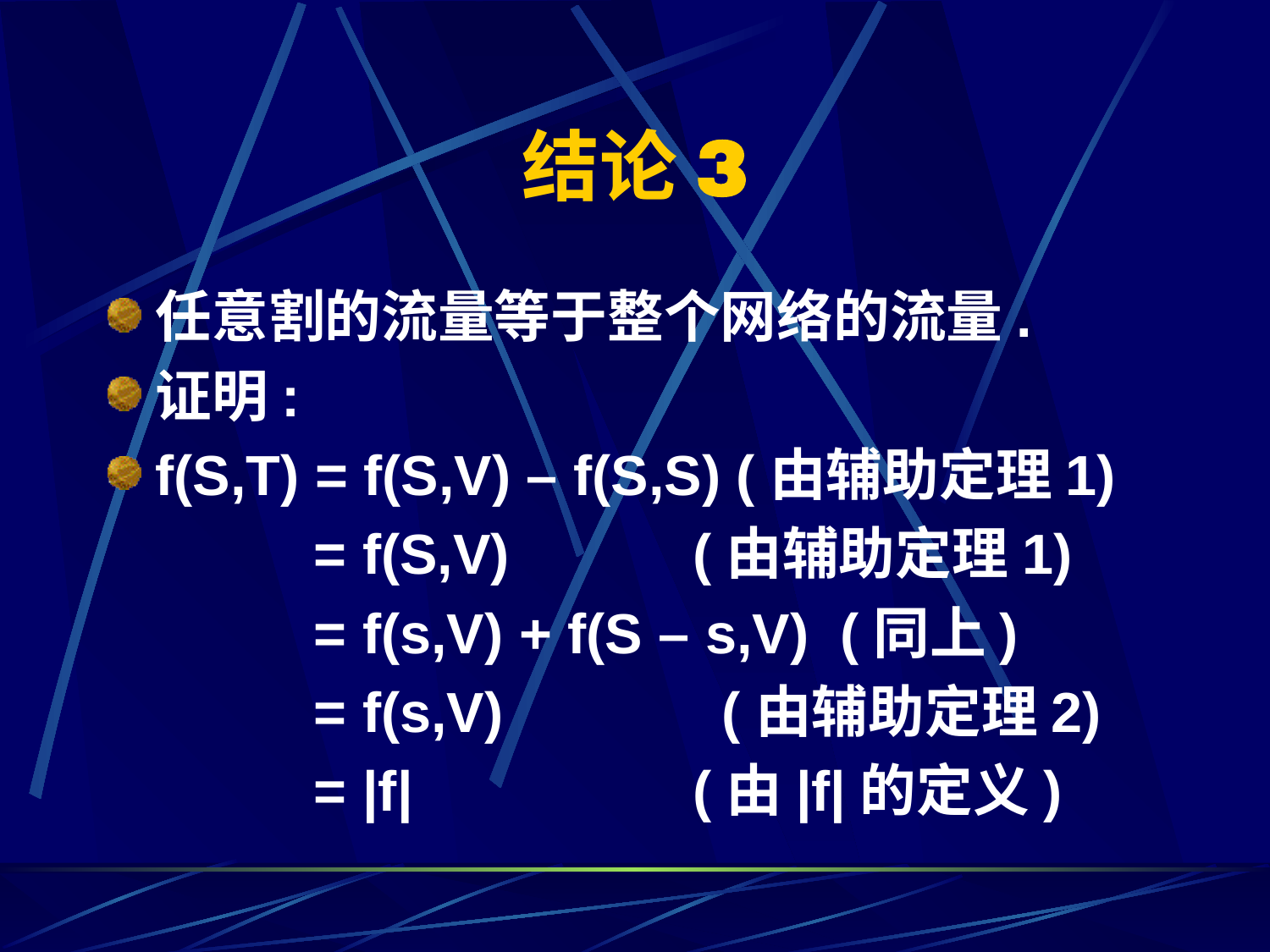

# 结论3
任意割的流量等于整个网络的流量.
证明:
f(S,T) = f(S,V) – f(S,S) (由辅助定理1)
 = f(S,V)	       (由辅助定理1)
 = f(s,V) + f(S – s,V)  (同上)
 = f(s,V)              (由辅助定理2)
 = |f|		       (由|f|的定义)